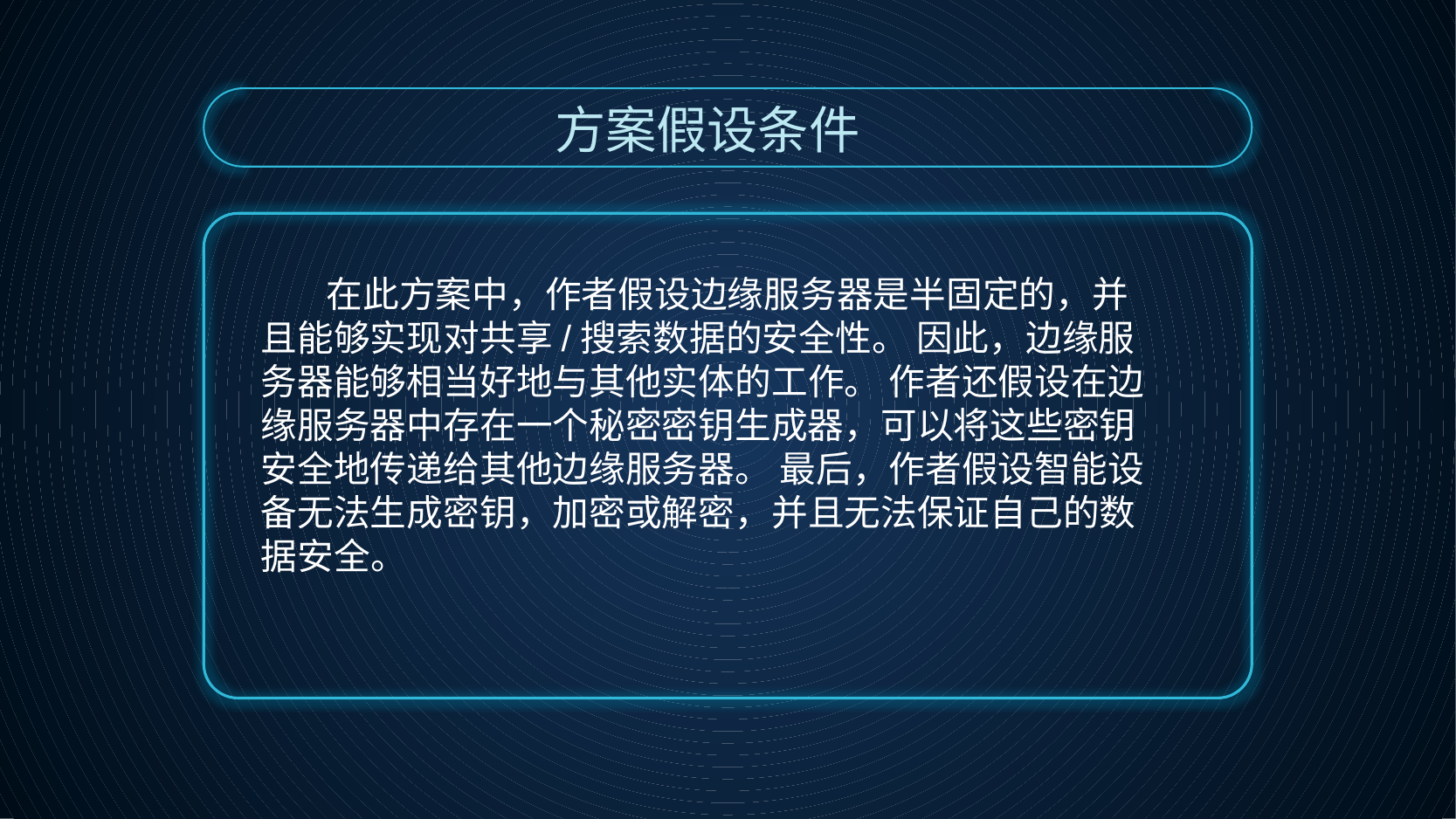

方案假设条件

       在此方案中，作者假设边缘服务器是半固定的，并且能够实现对共享/搜索数据的安全性。 因此，边缘服务器能够相当好地与其他实体的工作。 作者还假设在边缘服务器中存在一个秘密密钥生成器，可以将这些密钥安全地传递给其他边缘服务器。 最后，作者假设智能设备无法生成密钥，加密或解密，并且无法保证自己的数据安全。